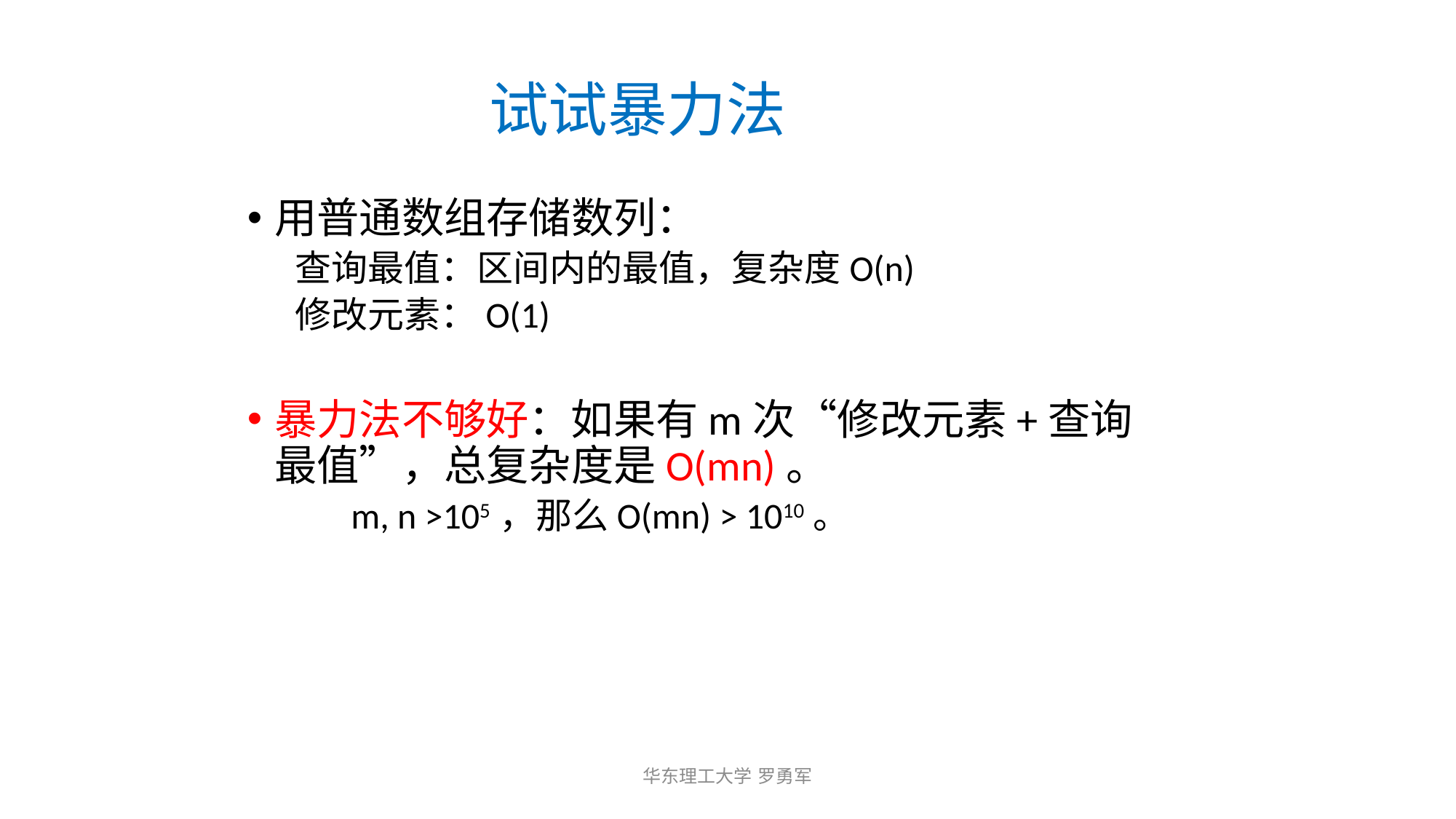

# 试试暴力法
用普通数组存储数列：
查询最值：区间内的最值，复杂度O(n)
修改元素：O(1)

暴力法不够好：如果有m次“修改元素+查询最值”，总复杂度是O(mn)。
      m, n >105，那么O(mn) > 1010。
华东理工大学 罗勇军